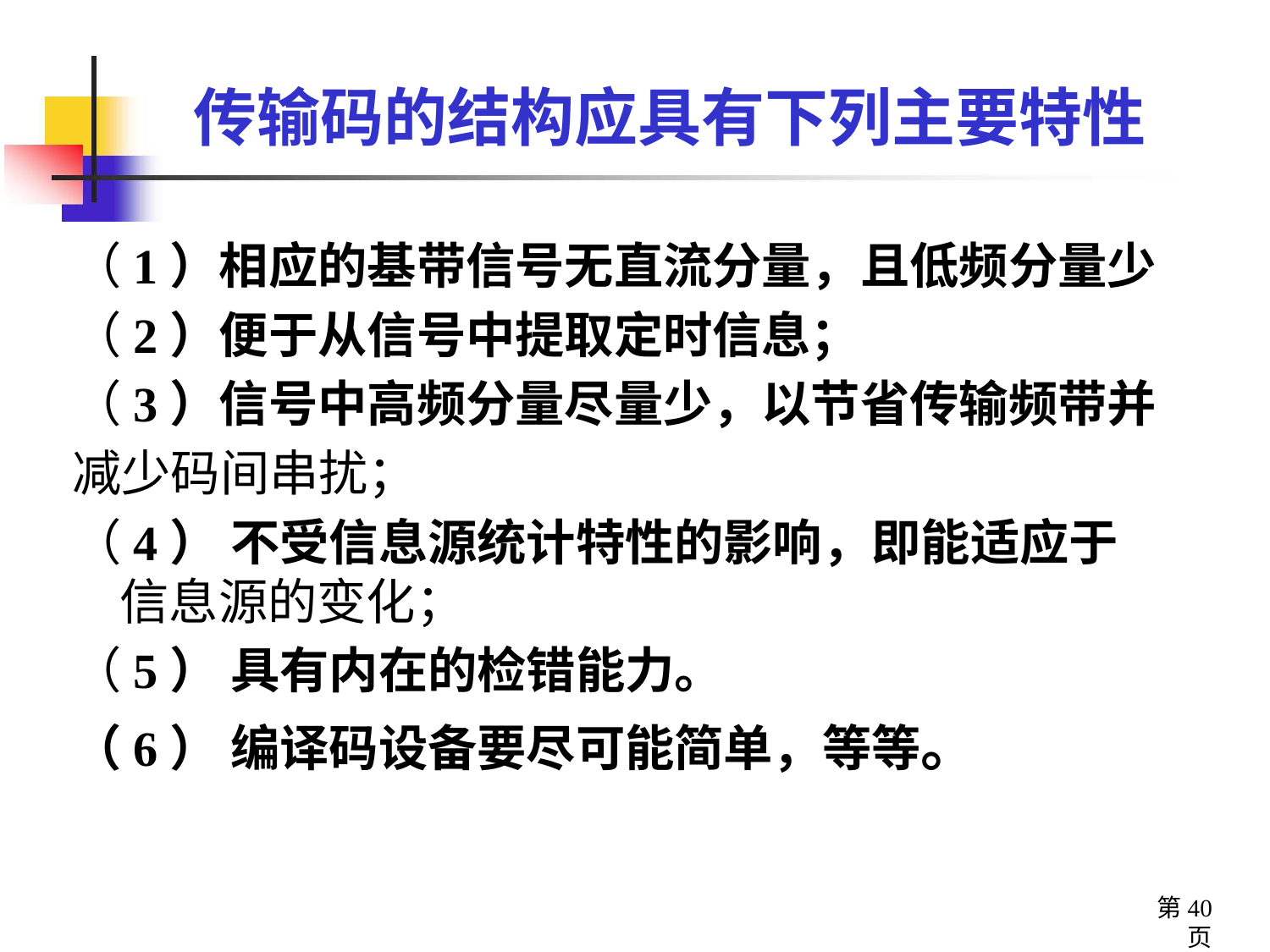

# 传输码的结构应具有下列主要特性
（1）相应的基带信号无直流分量，且低频分量少
（2）便于从信号中提取定时信息；
（3）信号中高频分量尽量少，以节省传输频带并
减少码间串扰；
（4） 不受信息源统计特性的影响，即能适应于信息源的变化；
（5） 具有内在的检错能力。
（6） 编译码设备要尽可能简单，等等。
第40页